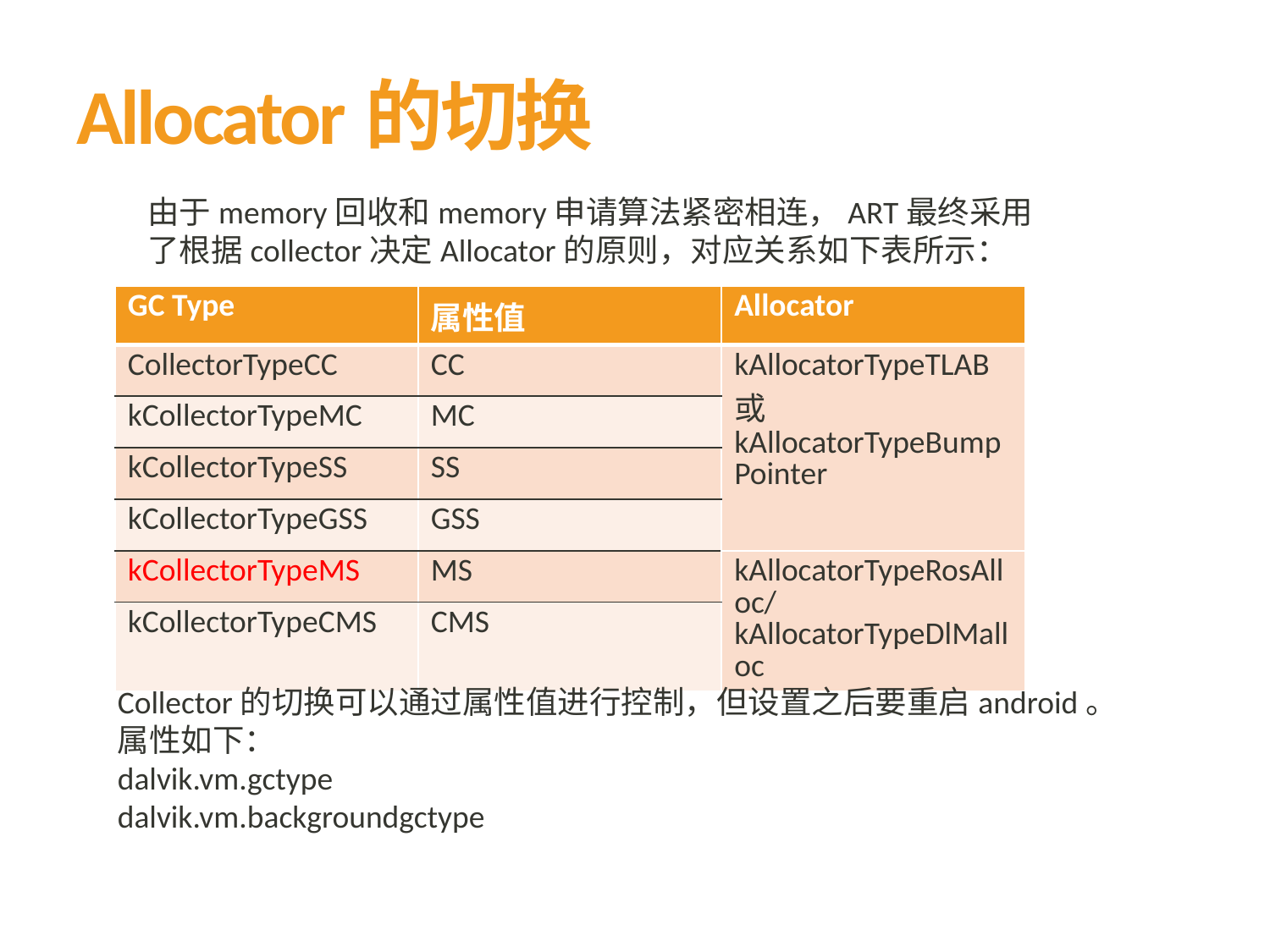

# Allocator的切换
由于memory回收和memory申请算法紧密相连，ART最终采用了根据collector决定Allocator的原则，对应关系如下表所示：
| GC Type | 属性值 | Allocator |
| --- | --- | --- |
| CollectorTypeCC | CC | kAllocatorTypeTLAB 或 kAllocatorTypeBumpPointer |
| kCollectorTypeMC | MC |  |
| kCollectorTypeSS | SS |  |
| kCollectorTypeGSS | GSS |  |
| kCollectorTypeMS | MS | kAllocatorTypeRosAlloc/kAllocatorTypeDlMalloc |
| kCollectorTypeCMS | CMS |  |
Collector的切换可以通过属性值进行控制，但设置之后要重启android。
属性如下：
dalvik.vm.gctype
dalvik.vm.backgroundgctype